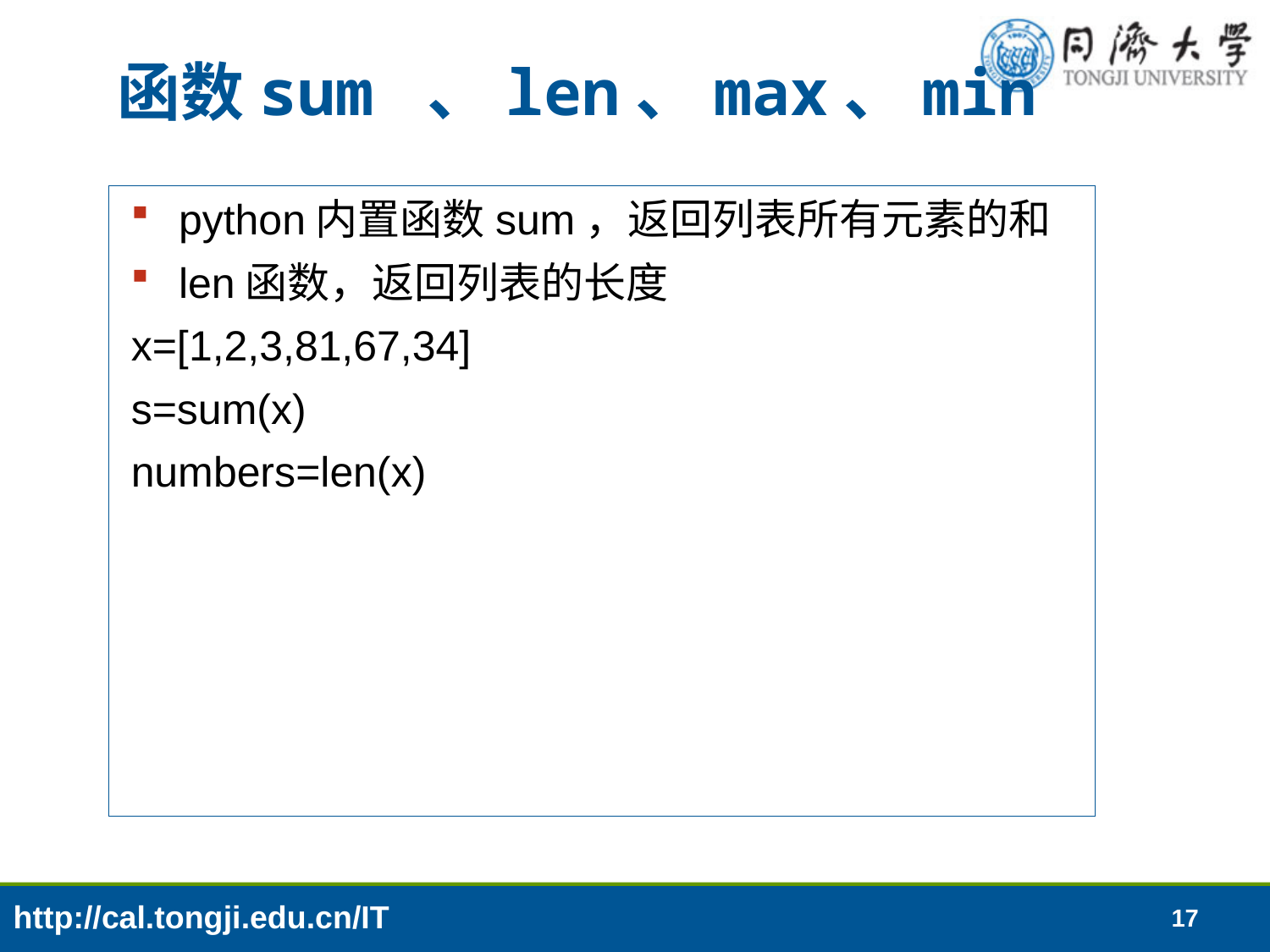

# 函数sum 、len、max、min
python内置函数sum，返回列表所有元素的和
len函数，返回列表的长度
x=[1,2,3,81,67,34]
s=sum(x)
numbers=len(x)